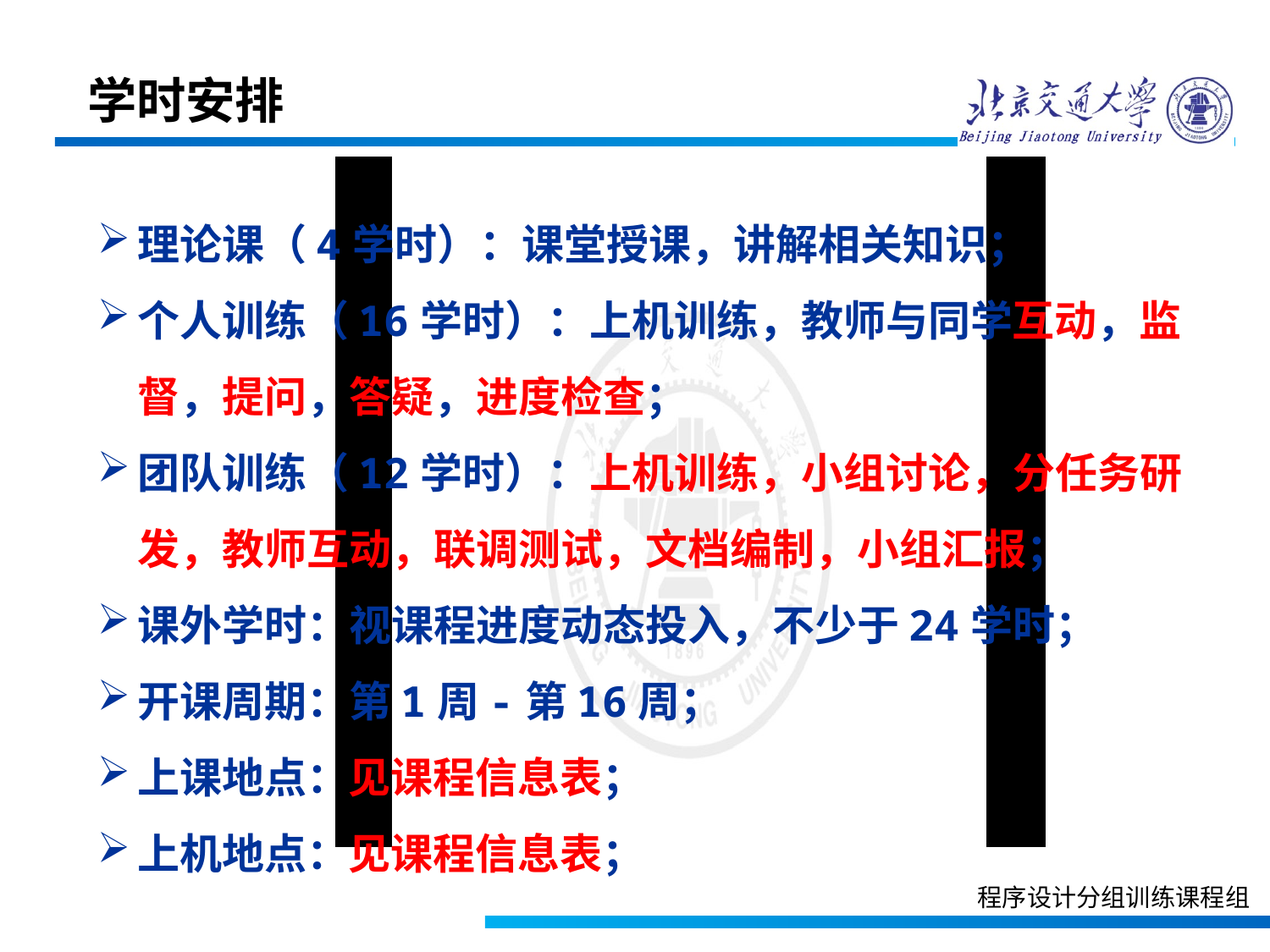

学时安排
理论课（4学时）：课堂授课，讲解相关知识；
个人训练（16学时）：上机训练，教师与同学互动，监督，提问，答疑，进度检查；
团队训练（12学时）：上机训练，小组讨论，分任务研发，教师互动，联调测试，文档编制，小组汇报；
课外学时：视课程进度动态投入，不少于24学时；
开课周期：第1周-第16周；
上课地点：见课程信息表；
上机地点：见课程信息表；
程序设计分组训练课程组